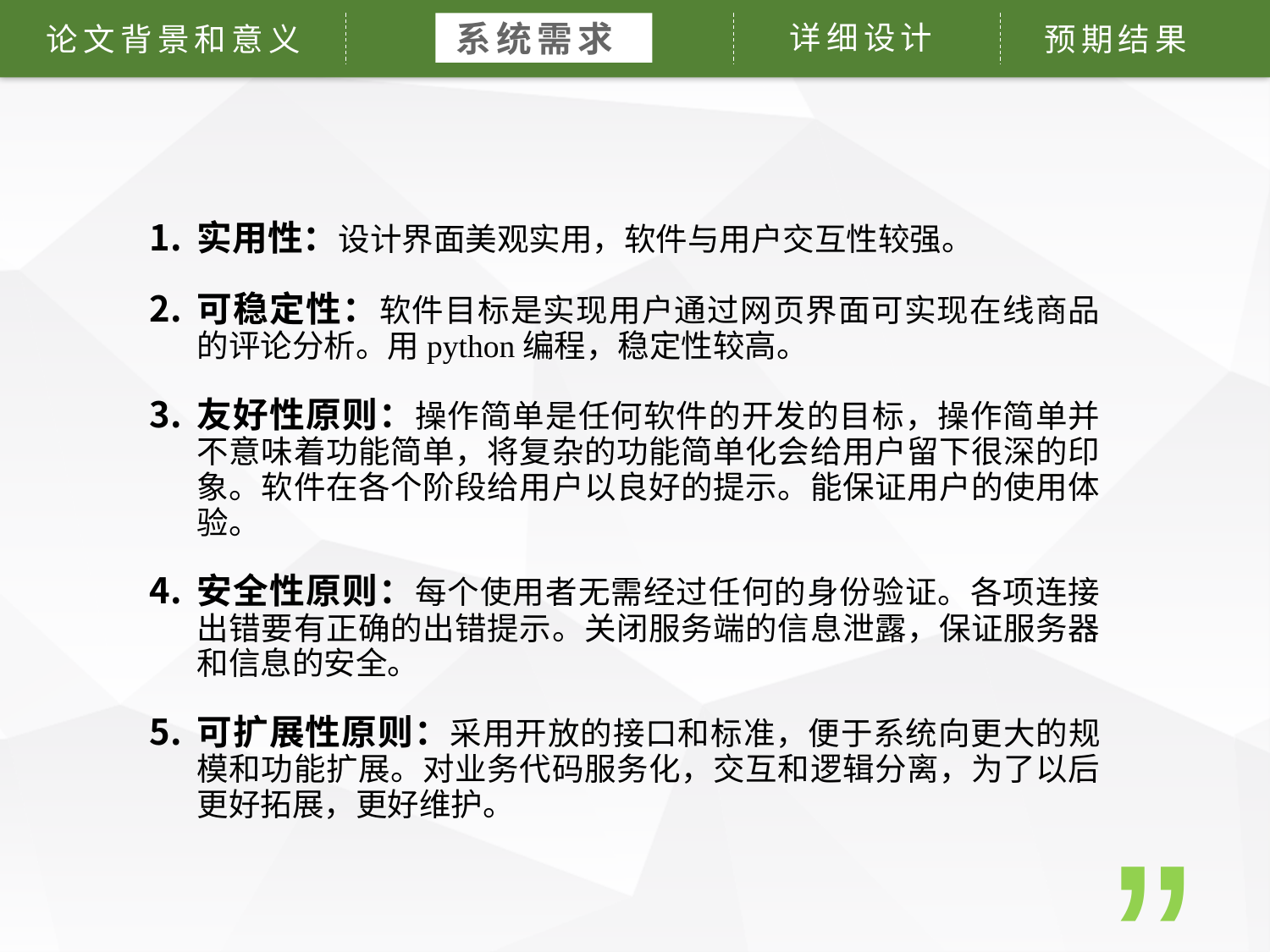

系统需求
详细设计
论文背景和意义

预期结果
“
实用性：设计界面美观实用，软件与用户交互性较强。

可稳定性：软件目标是实现用户通过网页界面可实现在线商品的评论分析。用python编程，稳定性较高。

友好性原则：操作简单是任何软件的开发的目标，操作简单并不意味着功能简单，将复杂的功能简单化会给用户留下很深的印象。软件在各个阶段给用户以良好的提示。能保证用户的使用体验。

安全性原则：每个使用者无需经过任何的身份验证。各项连接出错要有正确的出错提示。关闭服务端的信息泄露，保证服务器和信息的安全。

可扩展性原则：采用开放的接口和标准，便于系统向更大的规模和功能扩展。对业务代码服务化，交互和逻辑分离，为了以后更好拓展，更好维护。
”